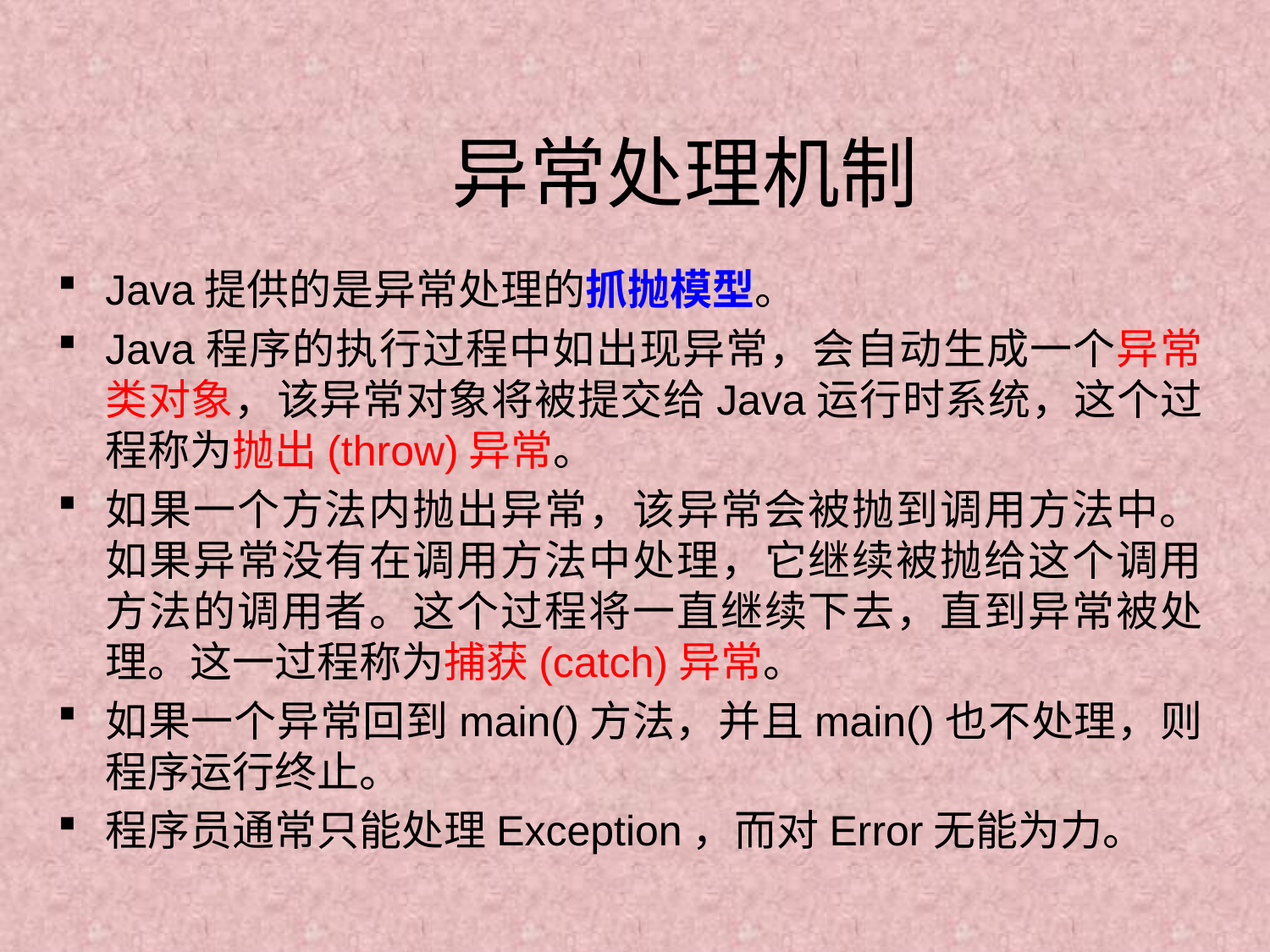

# 异常处理机制
Java提供的是异常处理的抓抛模型。
Java程序的执行过程中如出现异常，会自动生成一个异常类对象，该异常对象将被提交给Java运行时系统，这个过程称为抛出(throw)异常。
如果一个方法内抛出异常，该异常会被抛到调用方法中。如果异常没有在调用方法中处理，它继续被抛给这个调用方法的调用者。这个过程将一直继续下去，直到异常被处理。这一过程称为捕获(catch)异常。
如果一个异常回到main()方法，并且main()也不处理，则程序运行终止。
程序员通常只能处理Exception，而对Error无能为力。